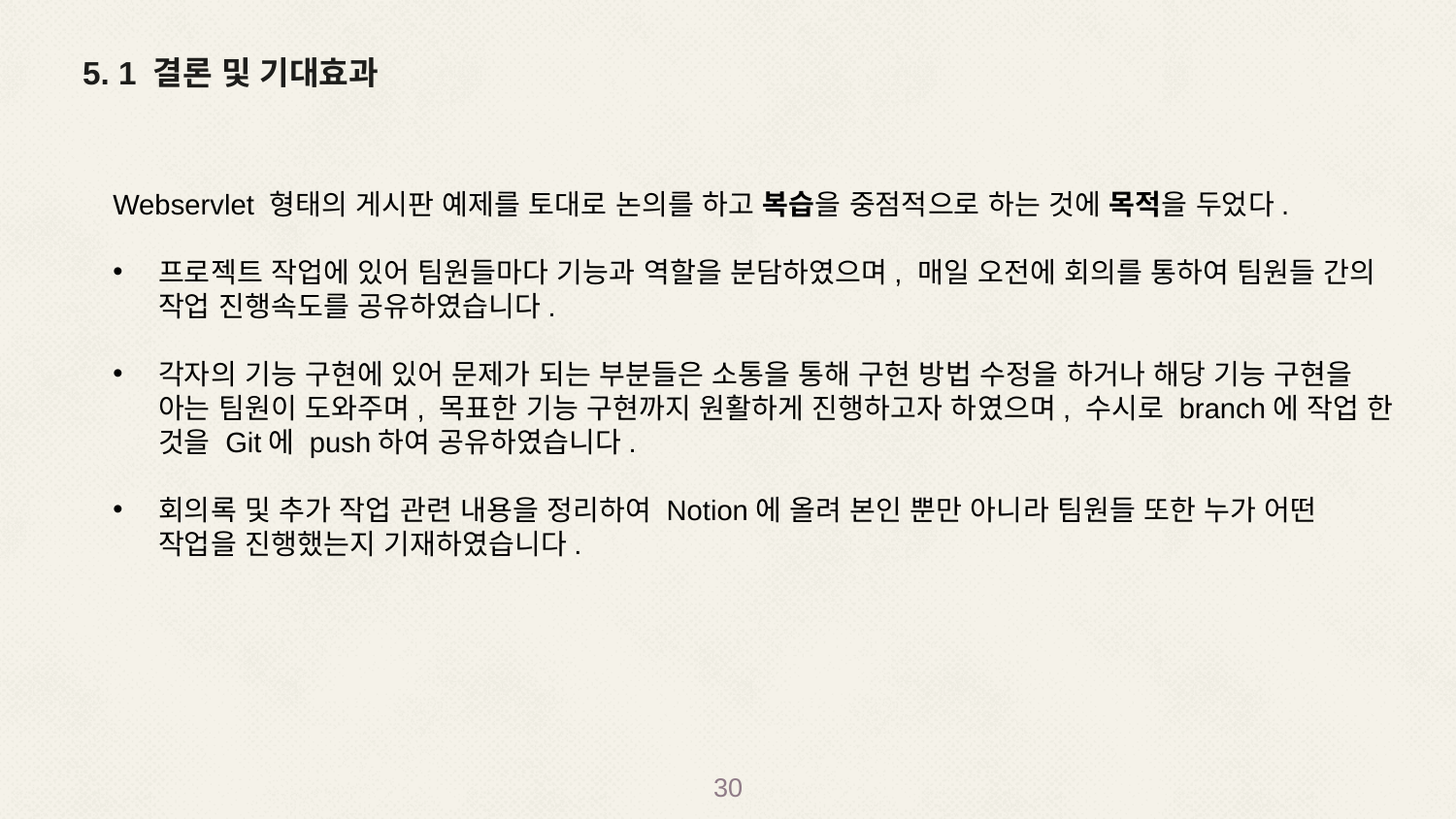

5. 1 결론 및 기대효과
Webservlet 형태의 게시판 예제를 토대로 논의를 하고 복습을 중점적으로 하는 것에 목적을 두었다.

프로젝트 작업에 있어 팀원들마다 기능과 역할을 분담하였으며, 매일 오전에 회의를 통하여 팀원들 간의 작업 진행속도를 공유하였습니다.

각자의 기능 구현에 있어 문제가 되는 부분들은 소통을 통해 구현 방법 수정을 하거나 해당 기능 구현을 아는 팀원이 도와주며, 목표한 기능 구현까지 원활하게 진행하고자 하였으며, 수시로 branch에 작업 한 것을 Git에 push하여 공유하였습니다.

회의록 및 추가 작업 관련 내용을 정리하여 Notion에 올려 본인 뿐만 아니라 팀원들 또한 누가 어떤 작업을 진행했는지 기재하였습니다.
30